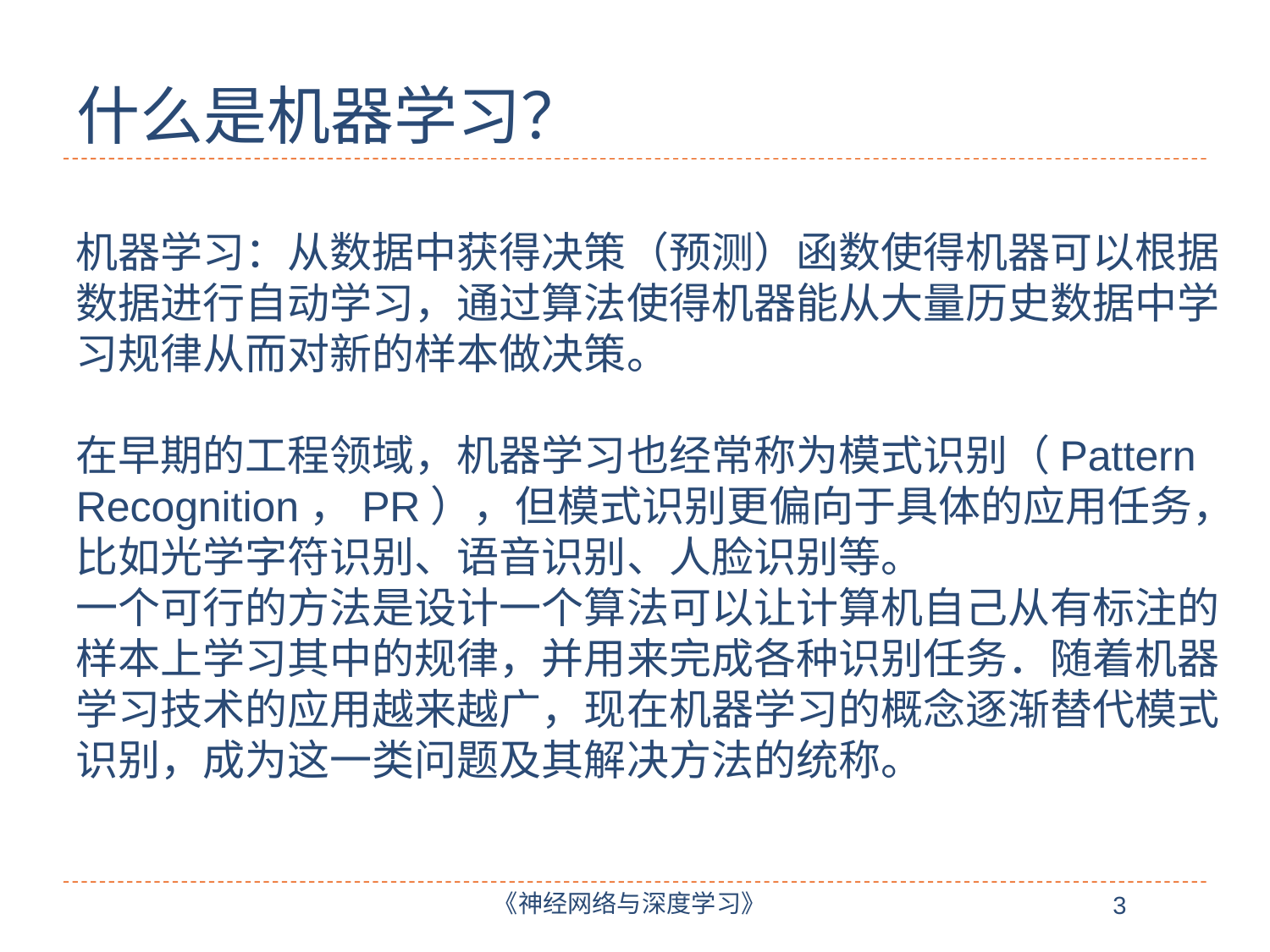

# 什么是机器学习？
机器学习：从数据中获得决策（预测）函数使得机器可以根据数据进行自动学习，通过算法使得机器能从大量历史数据中学习规律从而对新的样本做决策。

在早期的工程领域，机器学习也经常称为模式识别（Pattern Recognition，PR），但模式识别更偏向于具体的应用任务，比如光学字符识别、语音识别、人脸识别等。
一个可行的方法是设计一个算法可以让计算机自己从有标注的样本上学习其中的规律，并用来完成各种识别任务．随着机器学习技术的应用越来越广，现在机器学习的概念逐渐替代模式识别，成为这一类问题及其解决方法的统称。